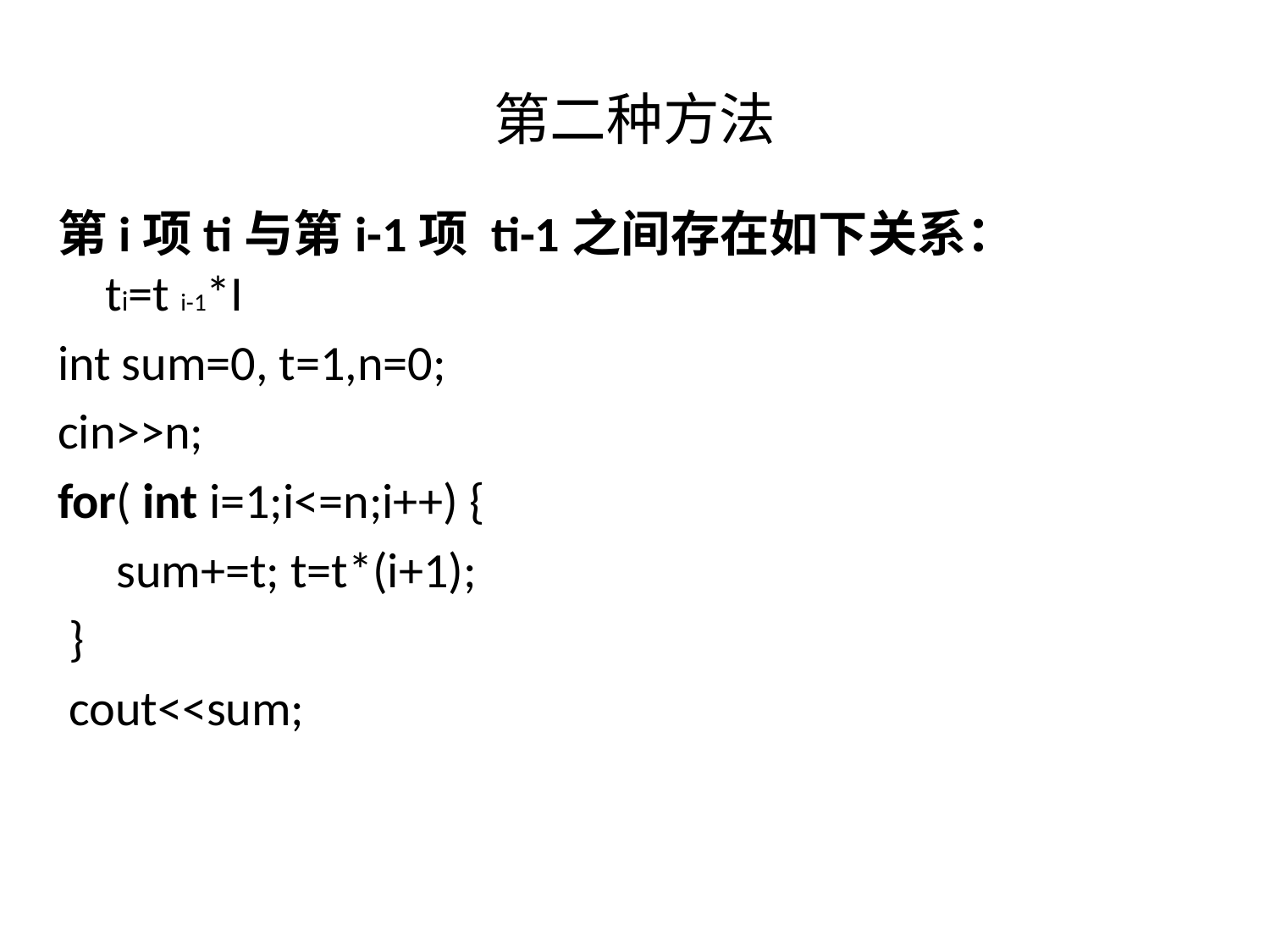

# 第二种方法
第i项ti与第i-1项 ti-1之间存在如下关系：	  ti=t i-1*I
int sum=0, t=1,n=0;
cin>>n;
for( int i=1;i<=n;i++) {
	 sum+=t; t=t*(i+1);
 }
 cout<<sum;